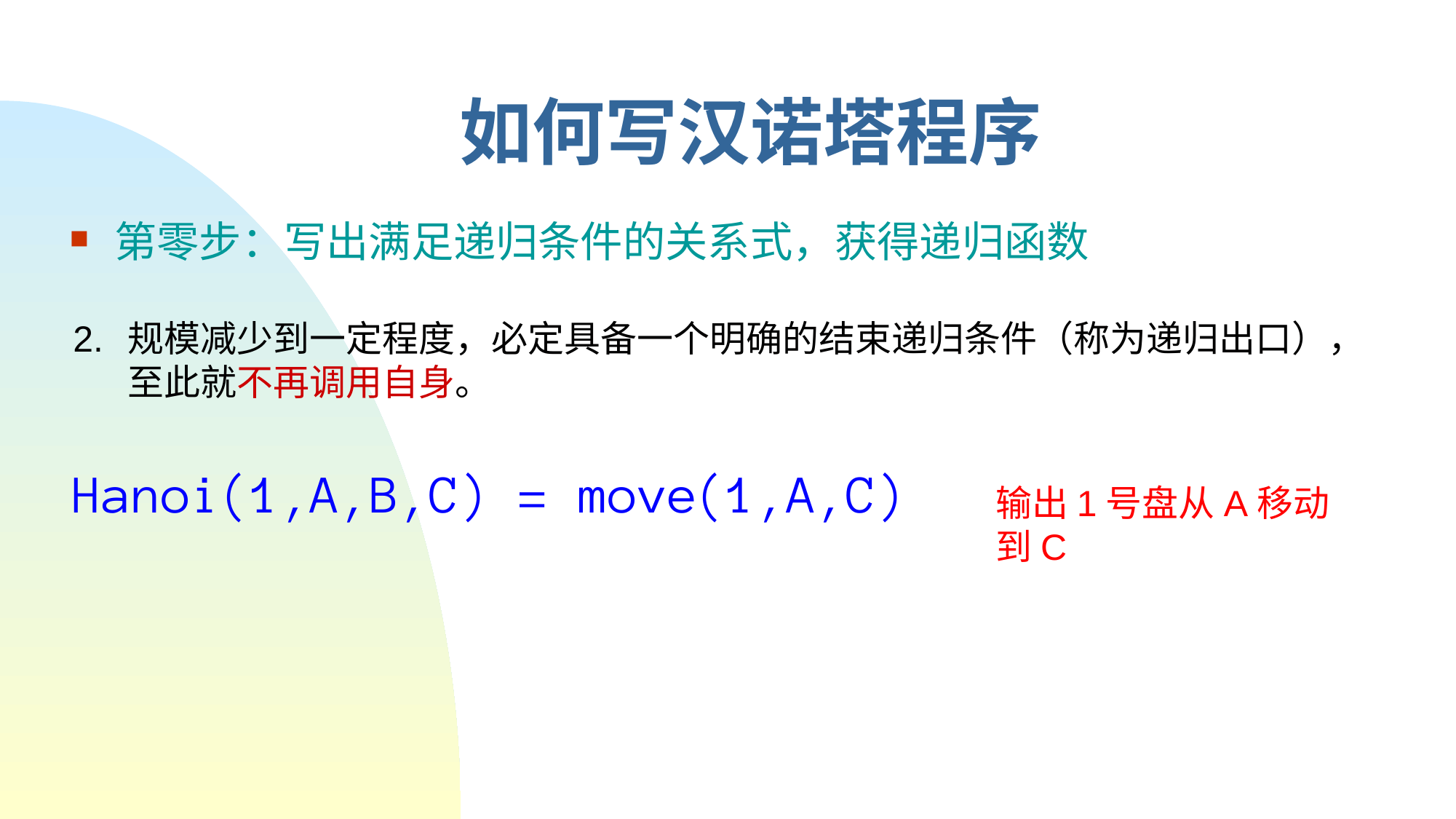

# 如何写汉诺塔程序
第零步：写出满足递归条件的关系式，获得递归函数
规模减少到一定程度，必定具备一个明确的结束递归条件（称为递归出口），至此就不再调用自身。
Hanoi(1,A,B,C) = move(1,A,C)
输出1号盘从A移动到C